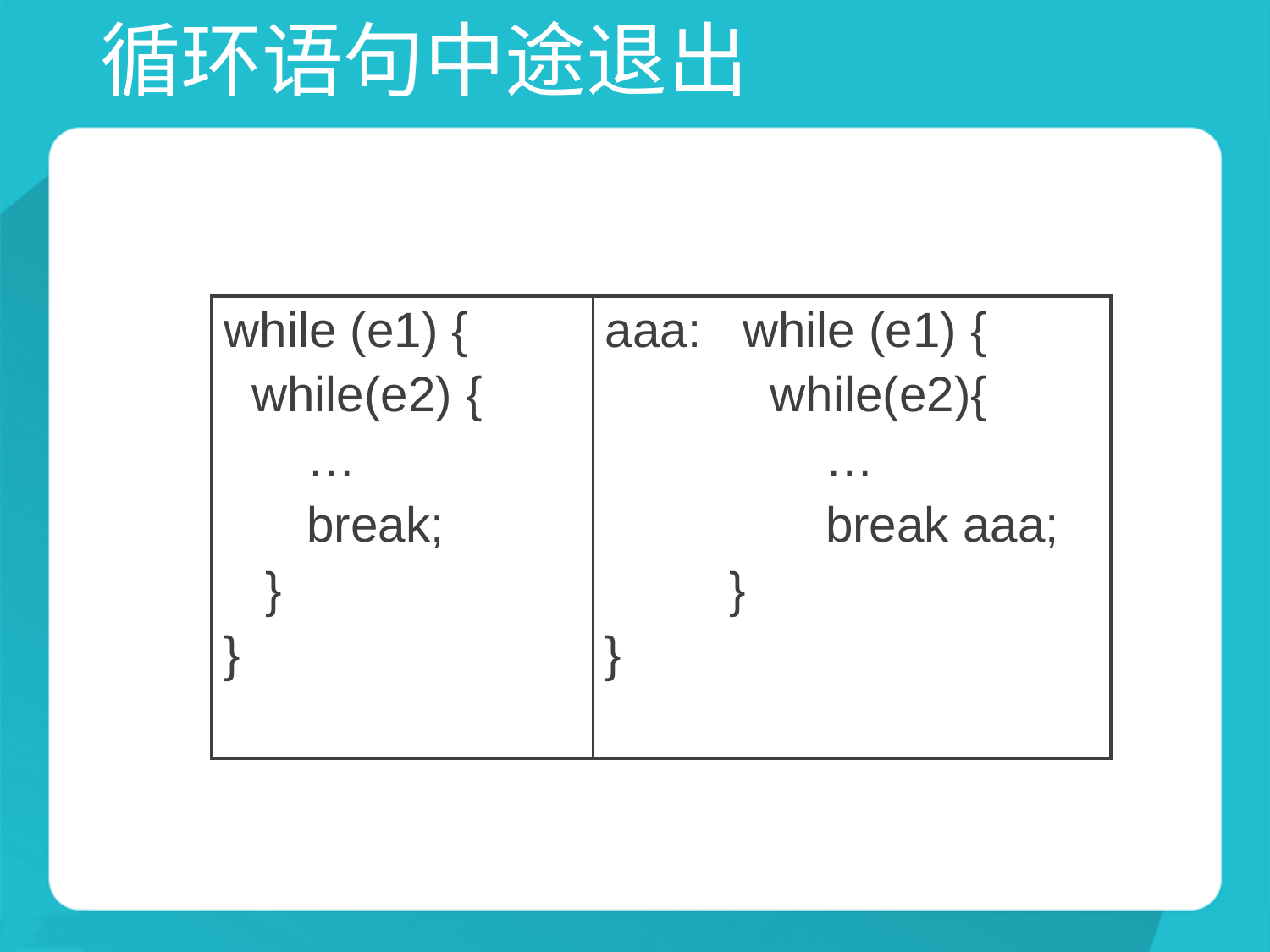

# 循环语句中途退出

| while (e1) { while(e2) { … break; } } | aaa: while (e1) { while(e2){ … break aaa; } } |
| --- | --- |